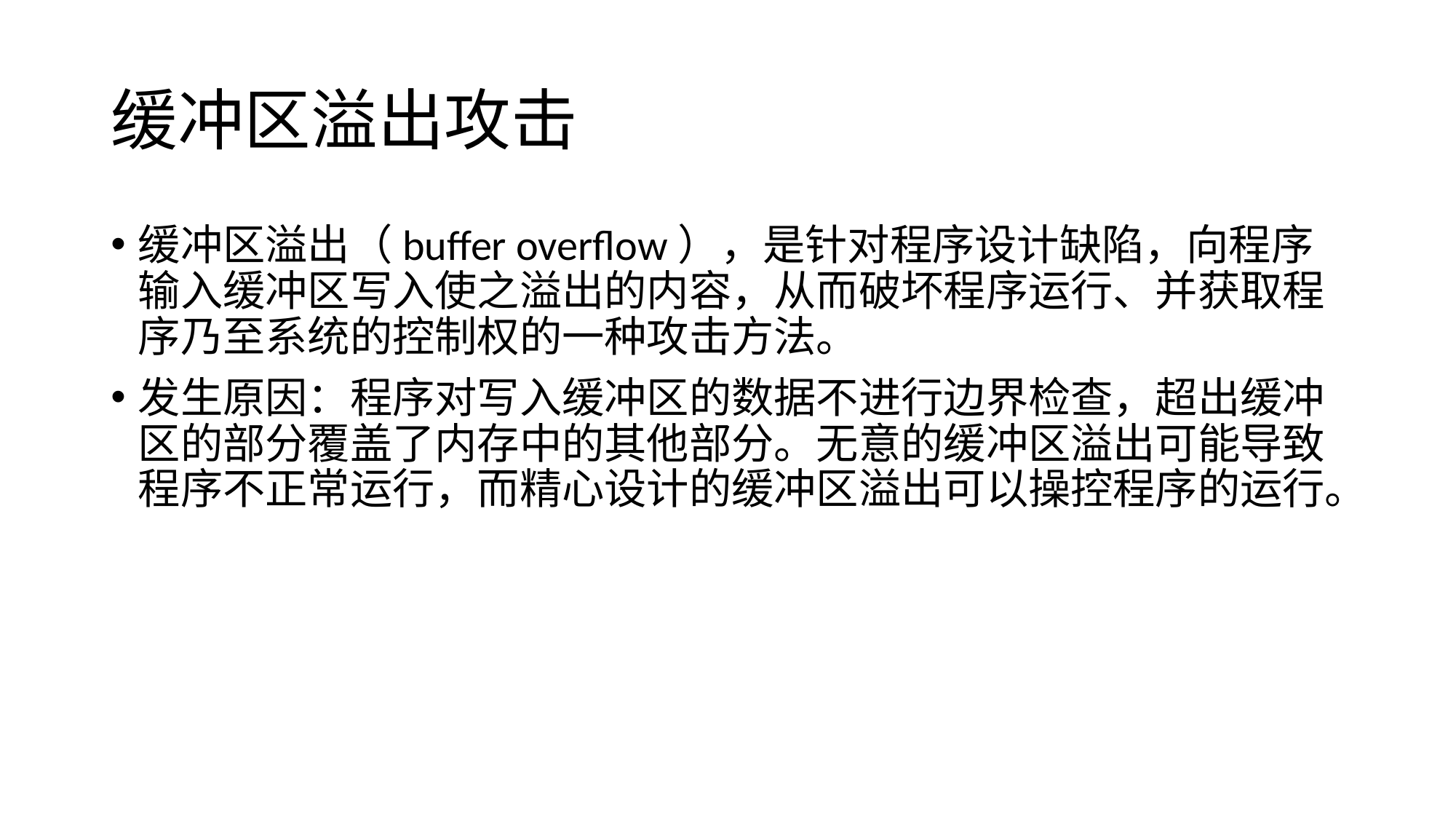

# 缓冲区溢出攻击
缓冲区溢出（buffer overflow），是针对程序设计缺陷，向程序输入缓冲区写入使之溢出的内容，从而破坏程序运行、并获取程序乃至系统的控制权的一种攻击方法。
发生原因：程序对写入缓冲区的数据不进行边界检查，超出缓冲区的部分覆盖了内存中的其他部分。无意的缓冲区溢出可能导致程序不正常运行，而精心设计的缓冲区溢出可以操控程序的运行。